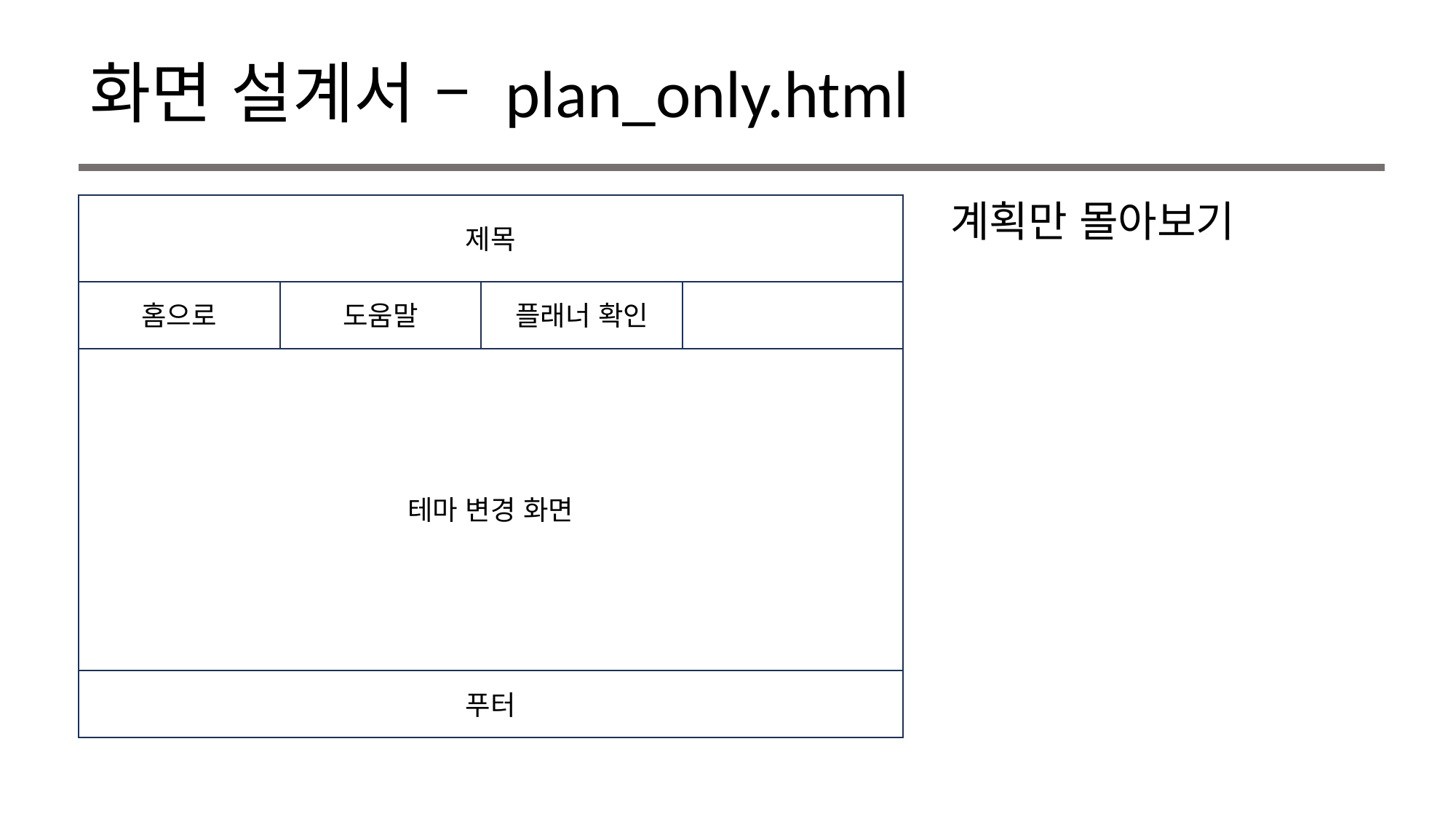

# 화면 설계서 – plan_only.html

제목
계획만 몰아보기
도움말
플래너 확인
홈으로
네비게이션
테마 변경 화면
푸터